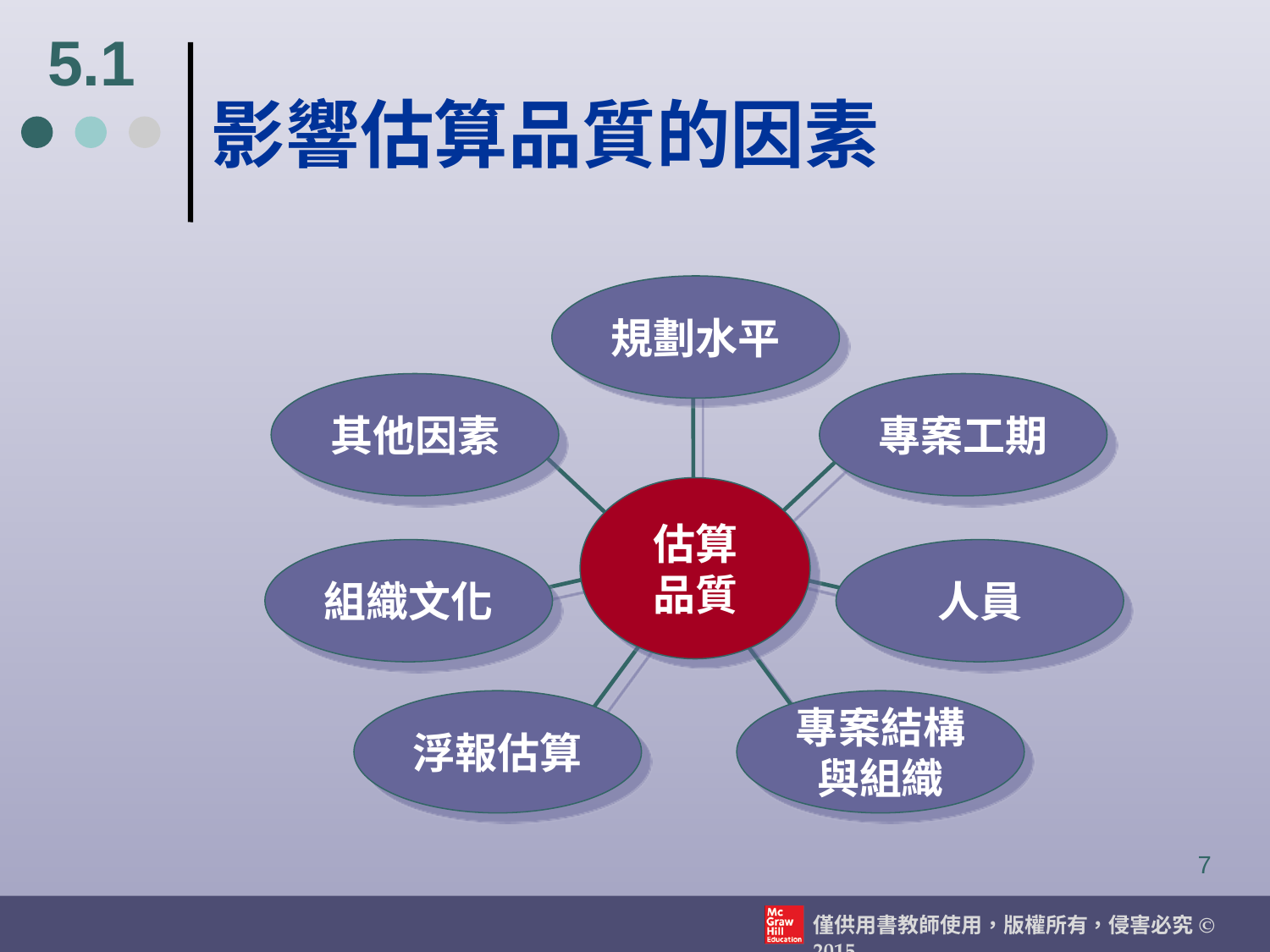

5.1
# 影響估算品質的因素
規劃水平
其他因素
專案工期

估算
品質
組織文化
人員

浮報估算
專案結構
與組織
7